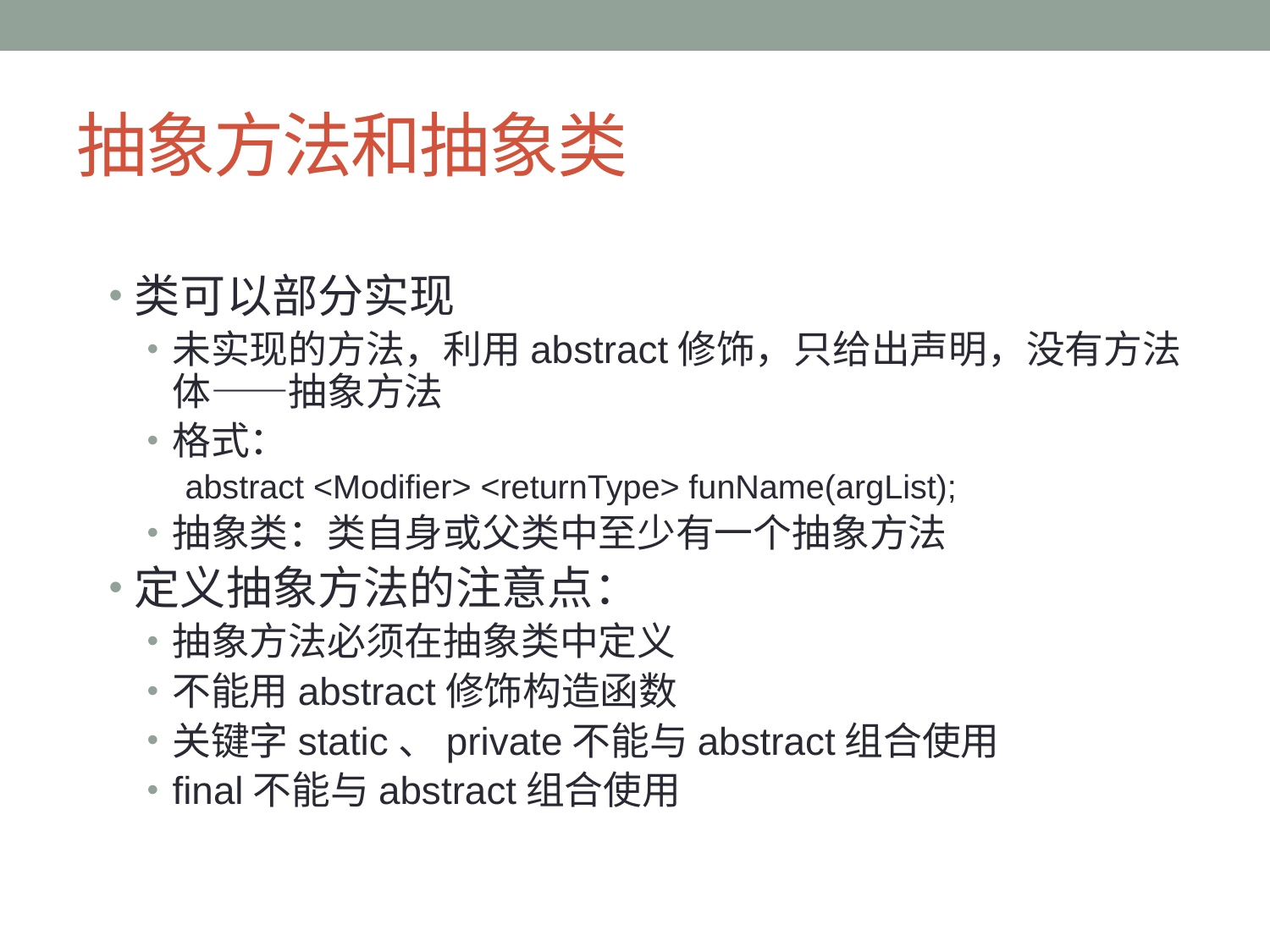

# 抽象方法和抽象类
类可以部分实现
未实现的方法，利用abstract修饰，只给出声明，没有方法体——抽象方法
格式：
abstract <Modifier> <returnType> funName(argList);
抽象类：类自身或父类中至少有一个抽象方法
定义抽象方法的注意点：
抽象方法必须在抽象类中定义
不能用abstract修饰构造函数
关键字static、private不能与abstract组合使用
final不能与abstract组合使用